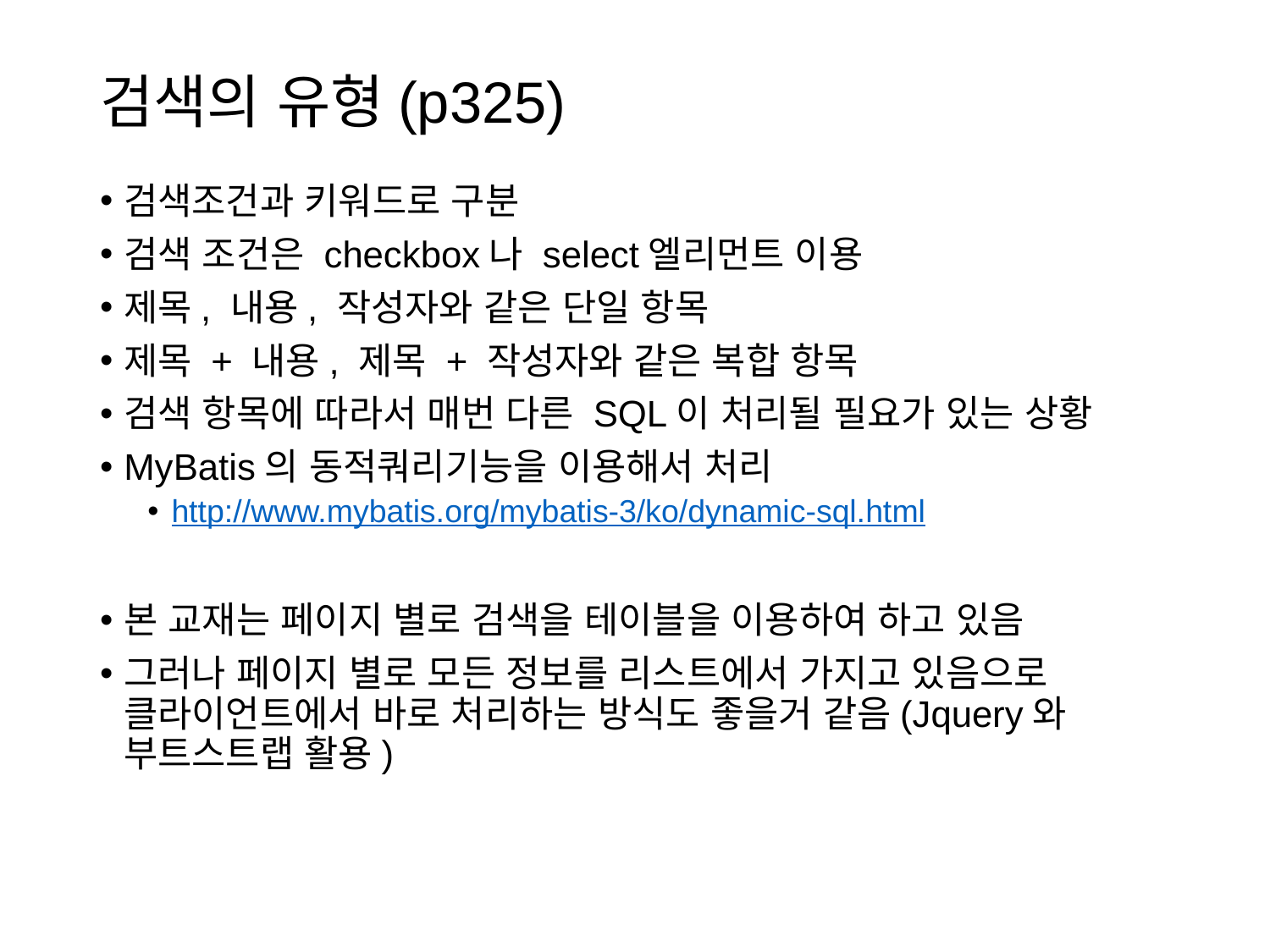

# 검색의 유형(p325)
검색조건과 키워드로 구분
검색 조건은 checkbox나 select엘리먼트 이용
제목, 내용, 작성자와 같은 단일 항목
제목 + 내용, 제목 + 작성자와 같은 복합 항목
검색 항목에 따라서 매번 다른 SQL이 처리될 필요가 있는 상황
MyBatis의 동적쿼리기능을 이용해서 처리
http://www.mybatis.org/mybatis-3/ko/dynamic-sql.html

본 교재는 페이지 별로 검색을 테이블을 이용하여 하고 있음
그러나 페이지 별로 모든 정보를 리스트에서 가지고 있음으로
클라이언트에서 바로 처리하는 방식도 좋을거 같음(Jquery와
부트스트랩 활용)